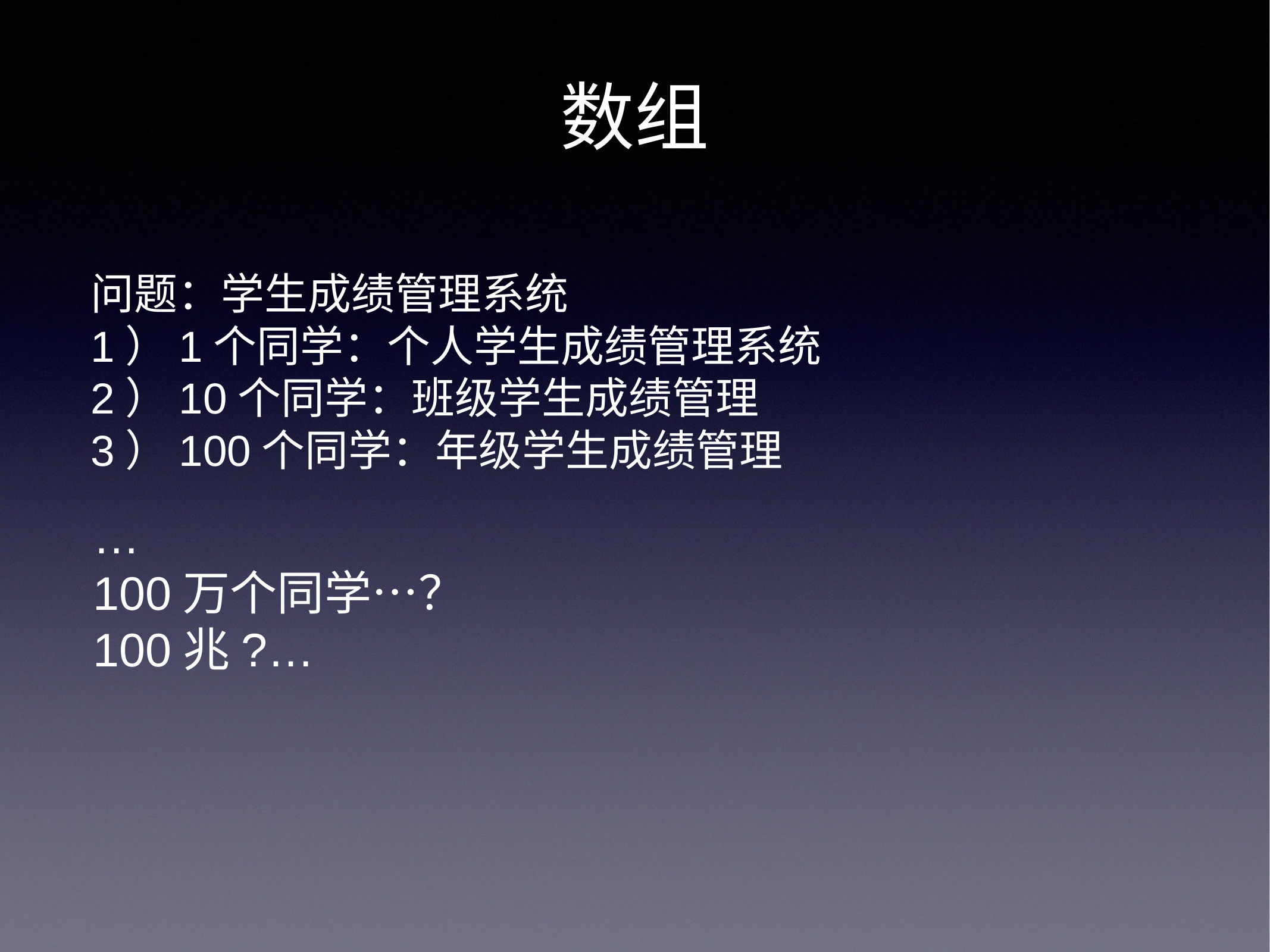

# 数组
问题：学生成绩管理系统
1）1个同学：个人学生成绩管理系统
2）10个同学：班级学生成绩管理
3）100个同学：年级学生成绩管理
…
100万个同学…？
100兆?…